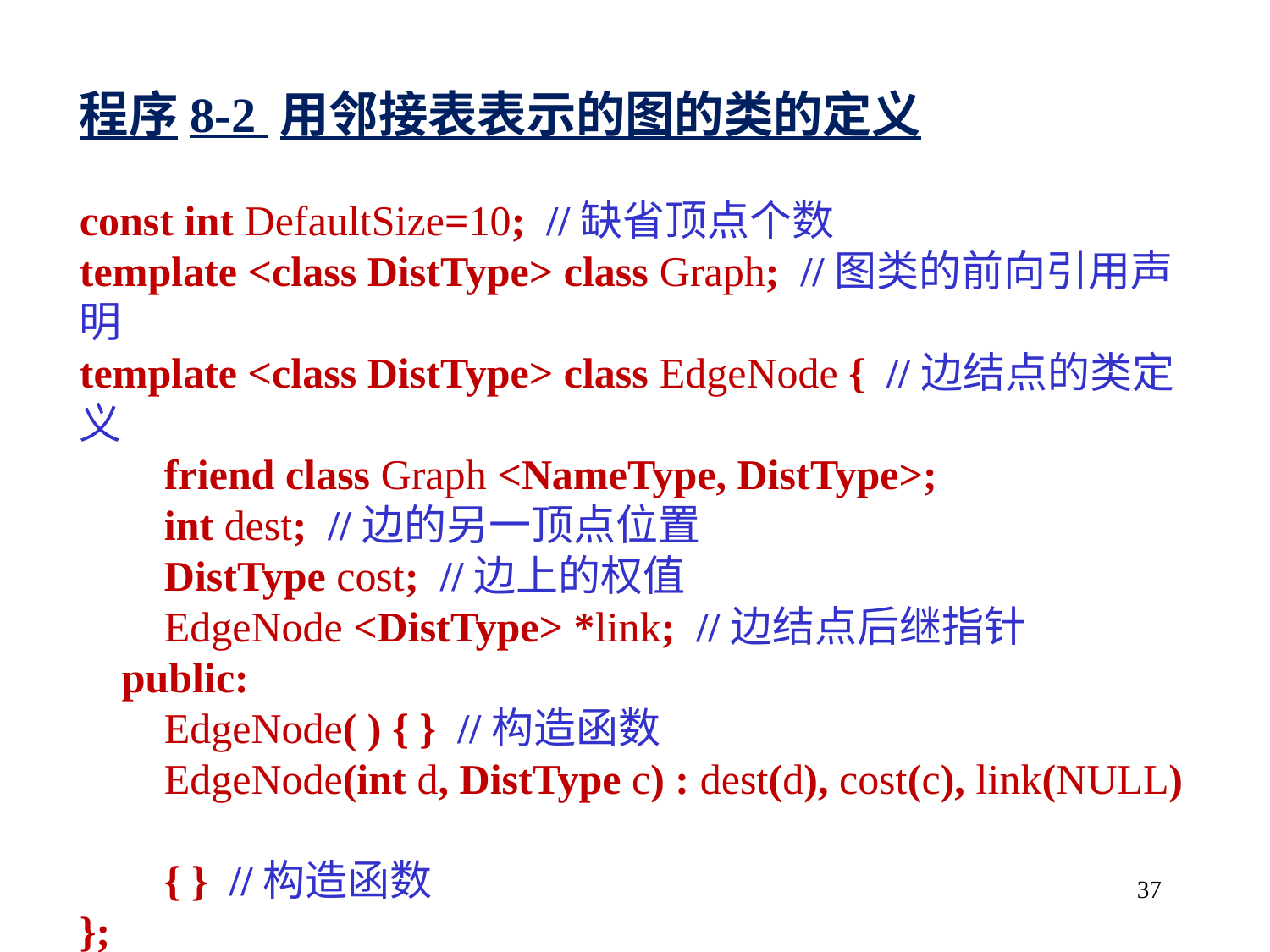

程序8-2 用邻接表表示的图的类的定义

const int DefaultSize=10;  //缺省顶点个数
template <class DistType> class Graph;  //图类的前向引用声明
template <class DistType> class EdgeNode {  //边结点的类定义
        friend class Graph <NameType, DistType>;
        int dest;  //边的另一顶点位置
        DistType cost;  //边上的权值
        EdgeNode <DistType> *link;  //边结点后继指针
    public:
        EdgeNode( ) { }  //构造函数
        EdgeNode(int d, DistType c) : dest(d), cost(c), link(NULL)
        { }  //构造函数
};
37